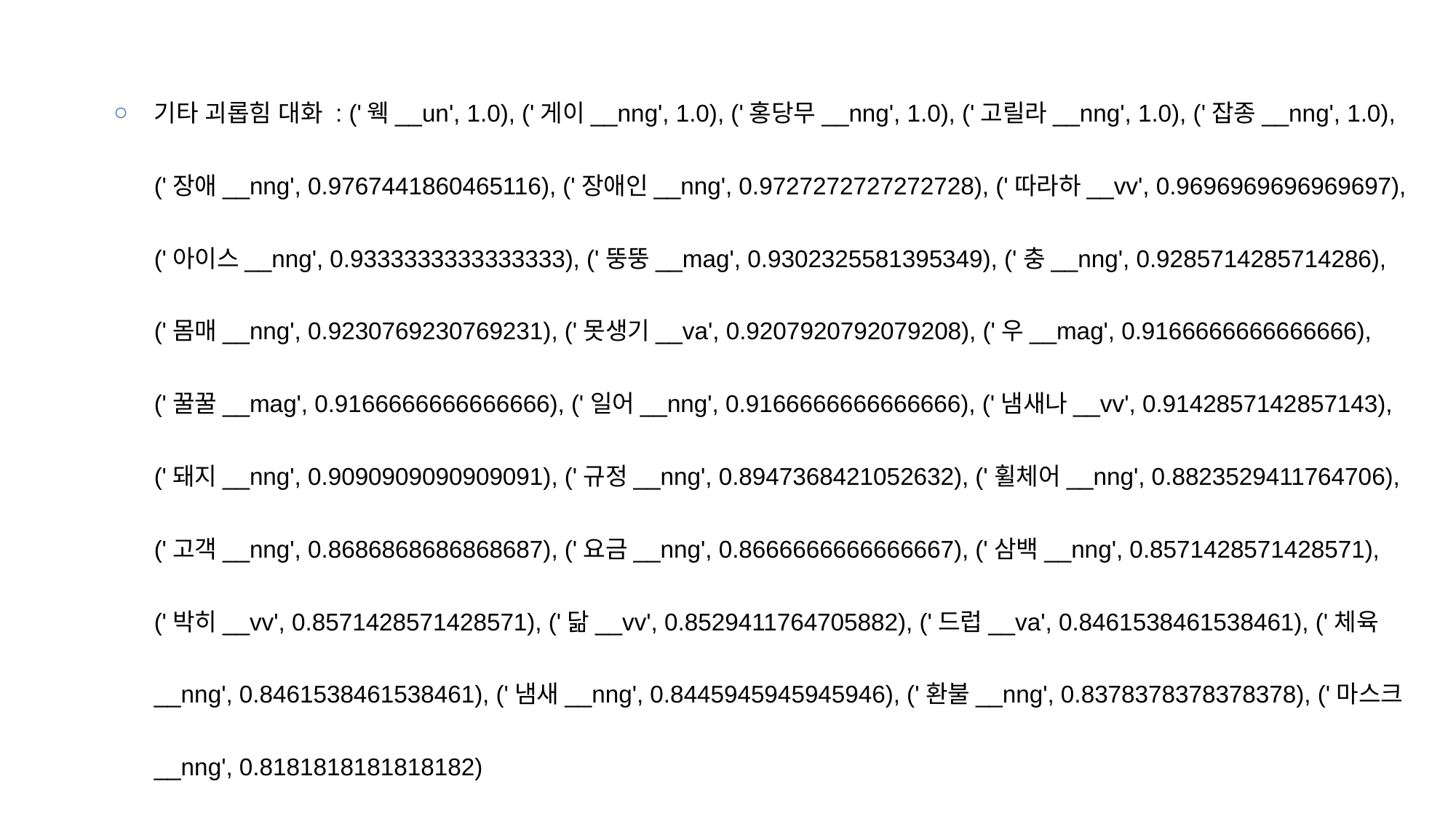

기타 괴롭힘 대화 : ('웩__un', 1.0), ('게이__nng', 1.0), ('홍당무__nng', 1.0), ('고릴라__nng', 1.0), ('잡종__nng', 1.0), ('장애__nng', 0.9767441860465116), ('장애인__nng', 0.9727272727272728), ('따라하__vv', 0.9696969696969697), ('아이스__nng', 0.9333333333333333), ('뚱뚱__mag', 0.9302325581395349), ('충__nng', 0.9285714285714286), ('몸매__nng', 0.9230769230769231), ('못생기__va', 0.9207920792079208), ('우__mag', 0.9166666666666666), ('꿀꿀__mag', 0.9166666666666666), ('일어__nng', 0.9166666666666666), ('냄새나__vv', 0.9142857142857143), ('돼지__nng', 0.9090909090909091), ('규정__nng', 0.8947368421052632), ('휠체어__nng', 0.8823529411764706), ('고객__nng', 0.8686868686868687), ('요금__nng', 0.8666666666666667), ('삼백__nng', 0.8571428571428571), ('박히__vv', 0.8571428571428571), ('닮__vv', 0.8529411764705882), ('드럽__va', 0.8461538461538461), ('체육__nng', 0.8461538461538461), ('냄새__nng', 0.8445945945945946), ('환불__nng', 0.8378378378378378), ('마스크__nng', 0.8181818181818182)